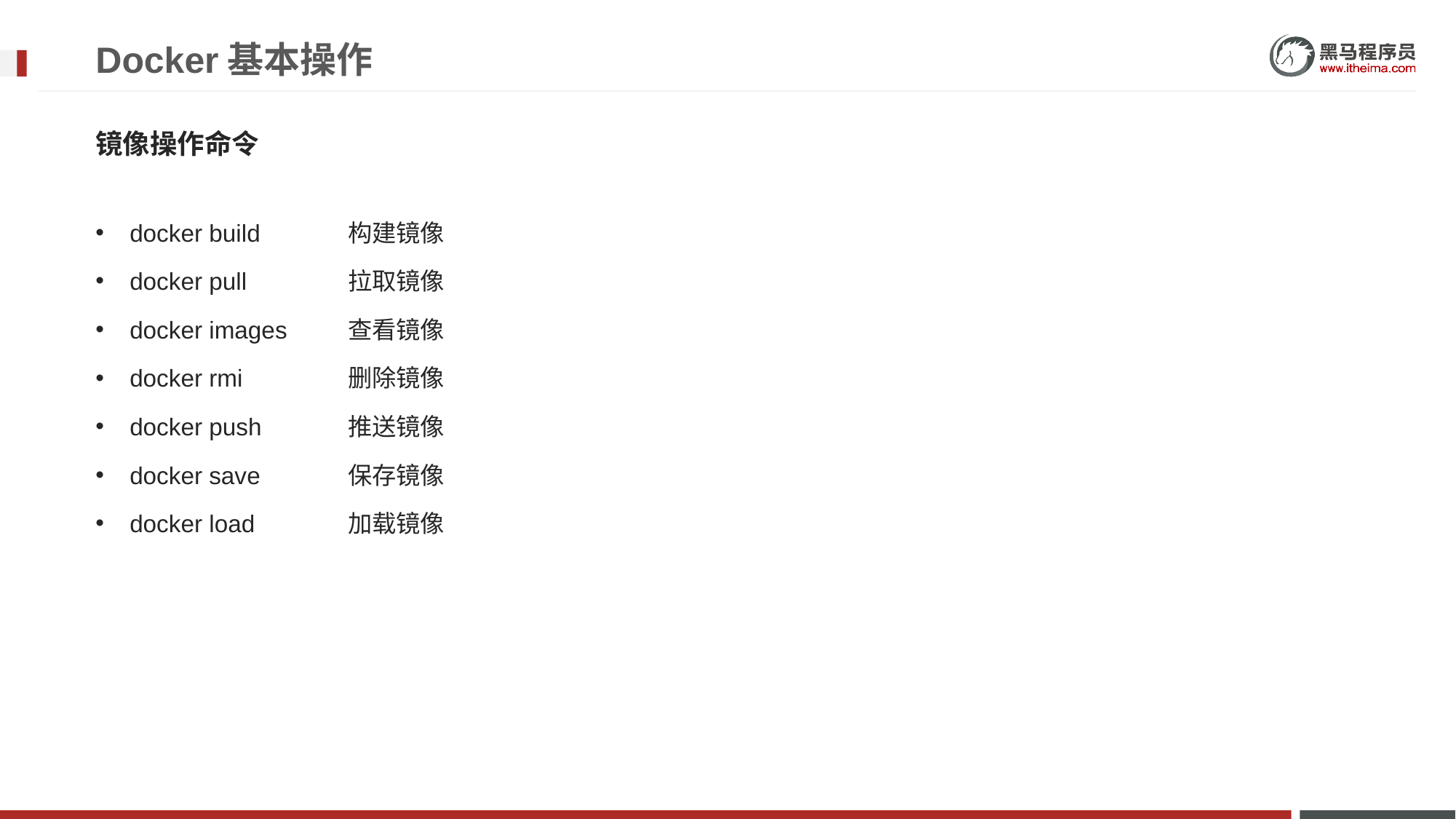

# Docker基本操作
镜像操作命令
docker build	构建镜像
docker pull	拉取镜像
docker images	查看镜像
docker rmi	删除镜像
docker push	推送镜像
docker save	保存镜像
docker load	加载镜像